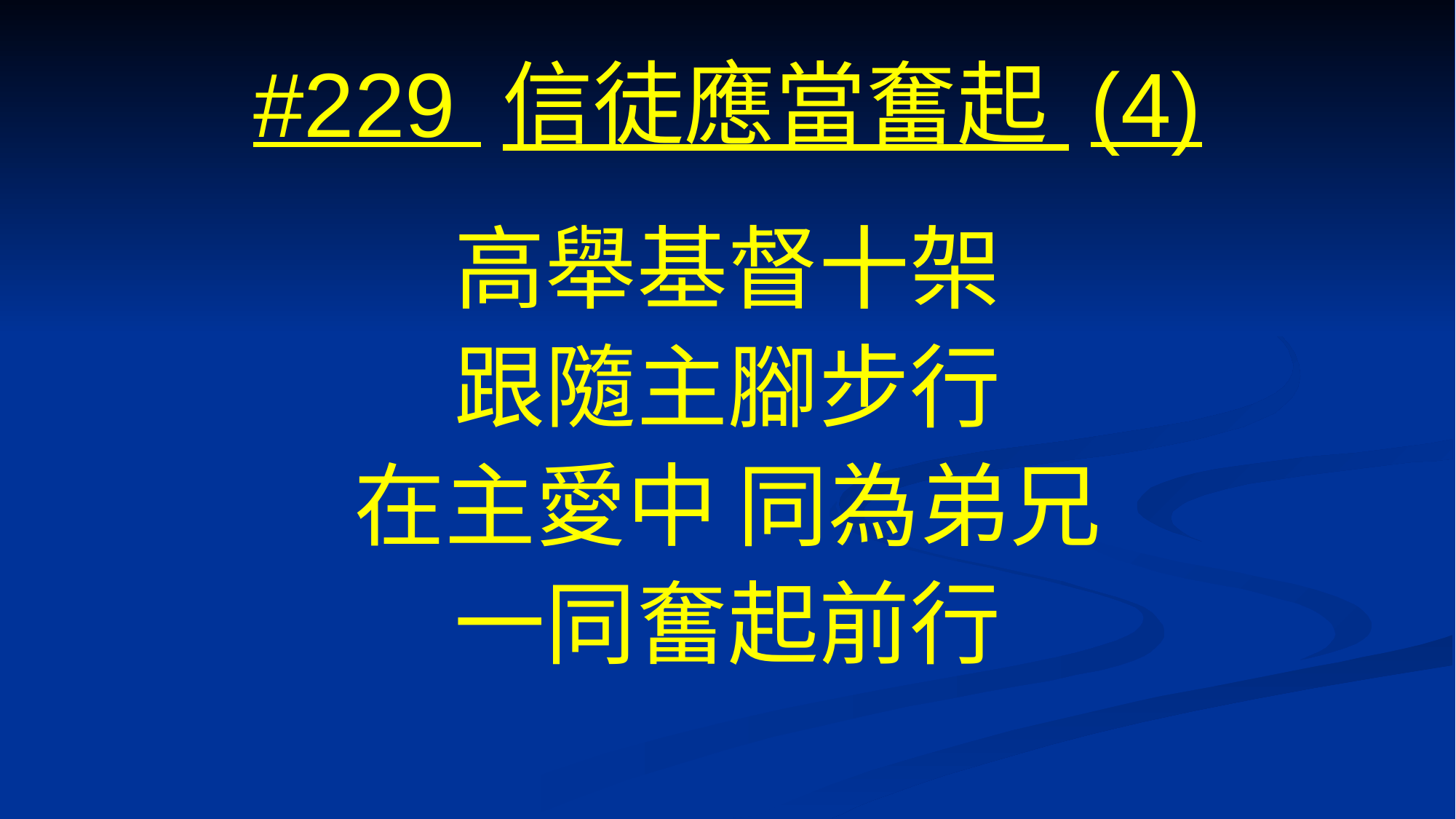

# #229 信徒應當奮起 (4)
高舉基督十架
跟隨主腳步行
在主愛中 同為弟兄
一同奮起前行